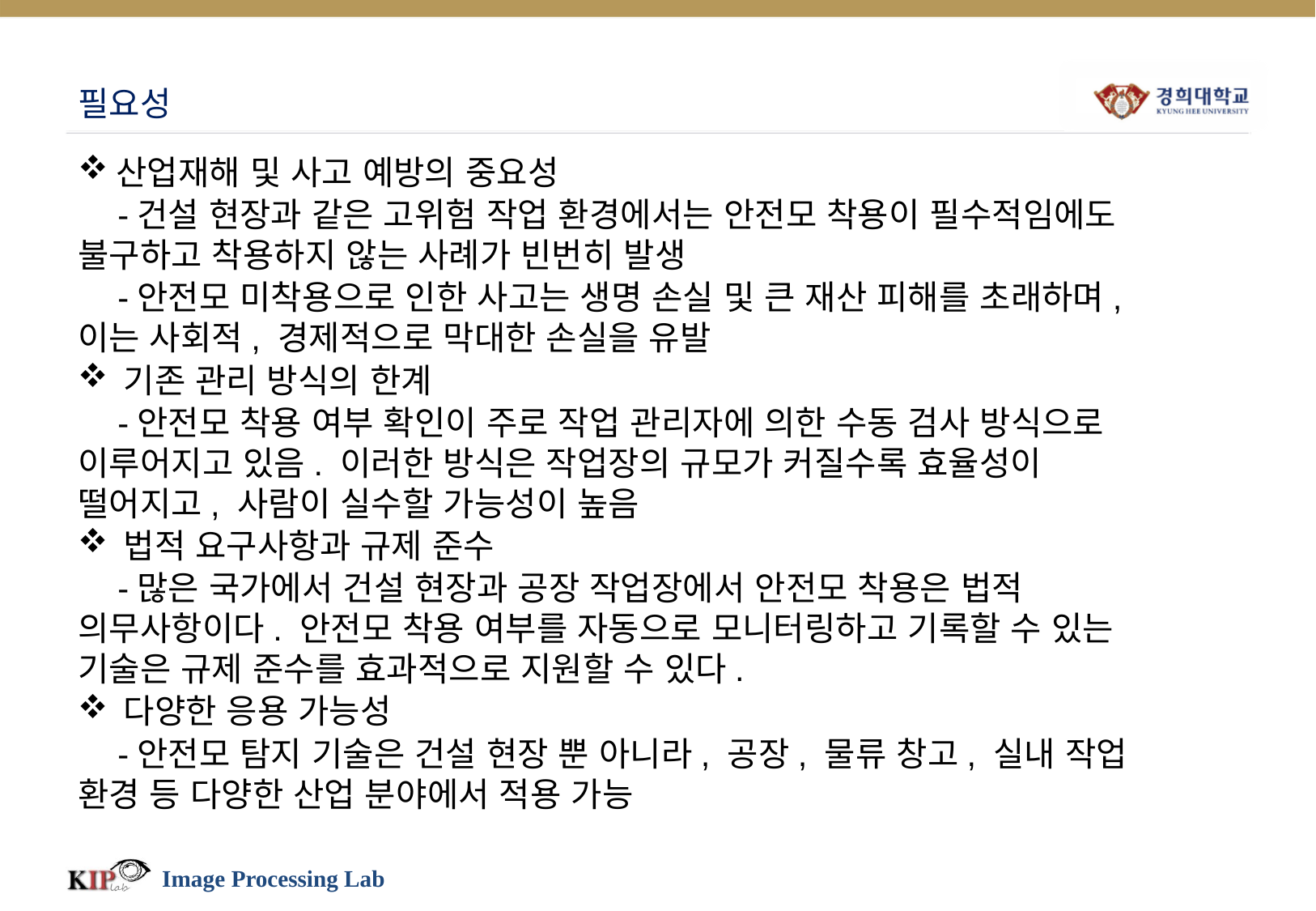

# 필요성
산업재해 및 사고 예방의 중요성
	-건설 현장과 같은 고위험 작업 환경에서는 안전모 착용이 필수적임에도 불구하고 착용하지 않는 사례가 빈번히 발생
	-안전모 미착용으로 인한 사고는 생명 손실 및 큰 재산 피해를 초래하며, 이는 사회적, 경제적으로 막대한 손실을 유발
기존 관리 방식의 한계
	-안전모 착용 여부 확인이 주로 작업 관리자에 의한 수동 검사 방식으로 이루어지고 있음. 이러한 방식은 작업장의 규모가 커질수록 효율성이 떨어지고, 사람이 실수할 가능성이 높음
법적 요구사항과 규제 준수
	-많은 국가에서 건설 현장과 공장 작업장에서 안전모 착용은 법적 의무사항이다. 안전모 착용 여부를 자동으로 모니터링하고 기록할 수 있는 기술은 규제 준수를 효과적으로 지원할 수 있다.
다양한 응용 가능성
	-안전모 탐지 기술은 건설 현장 뿐 아니라, 공장, 물류 창고, 실내 작업 환경 등 다양한 산업 분야에서 적용 가능
Image Processing Lab